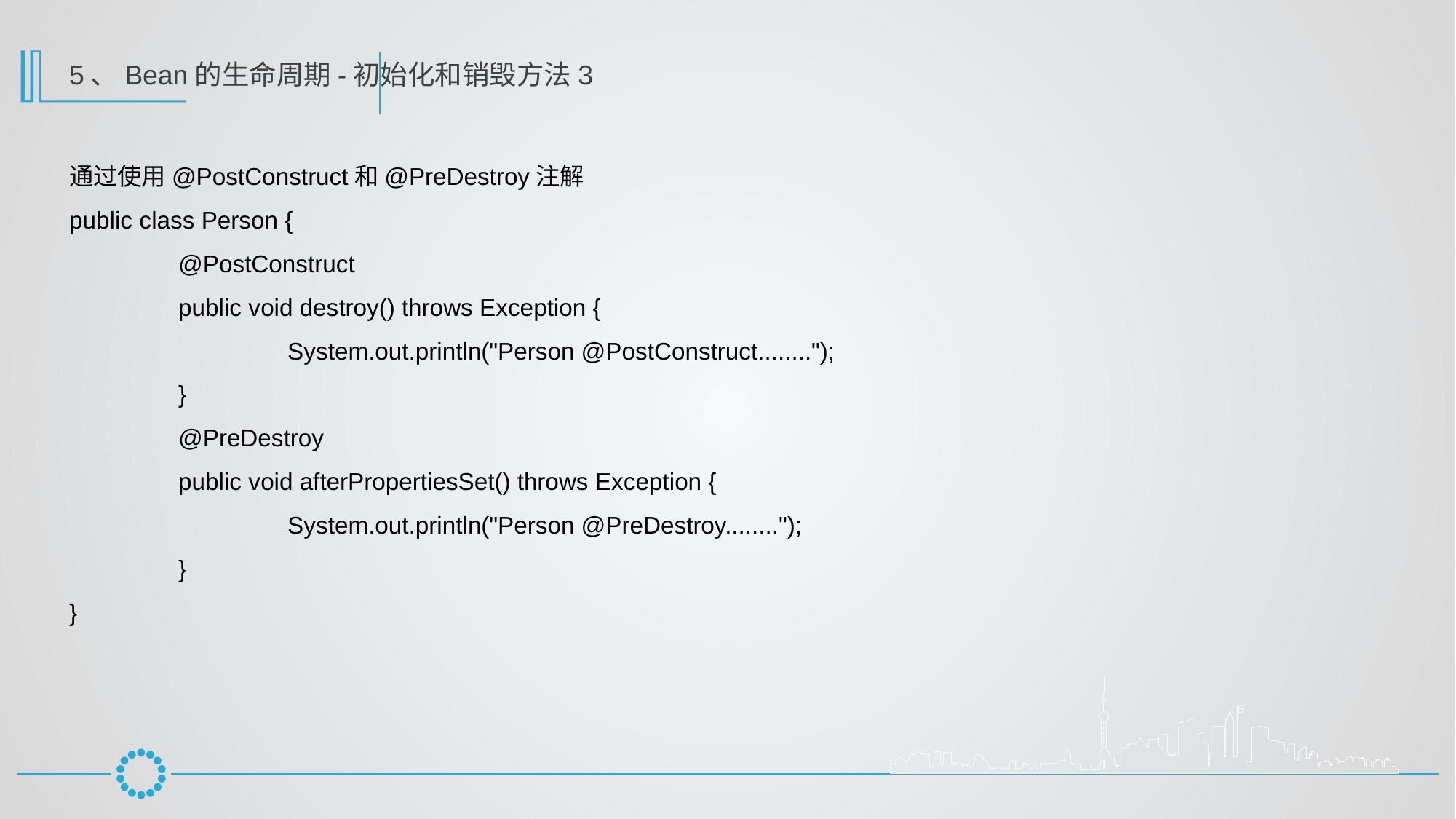

5、Bean的生命周期-初始化和销毁方法3

通过使用@PostConstruct和@PreDestroy注解
public class Person {
	@PostConstruct
	public void destroy() throws Exception {
		System.out.println("Person @PostConstruct........");
	}
	@PreDestroy
	public void afterPropertiesSet() throws Exception {
		System.out.println("Person @PreDestroy........");
	}
}

13